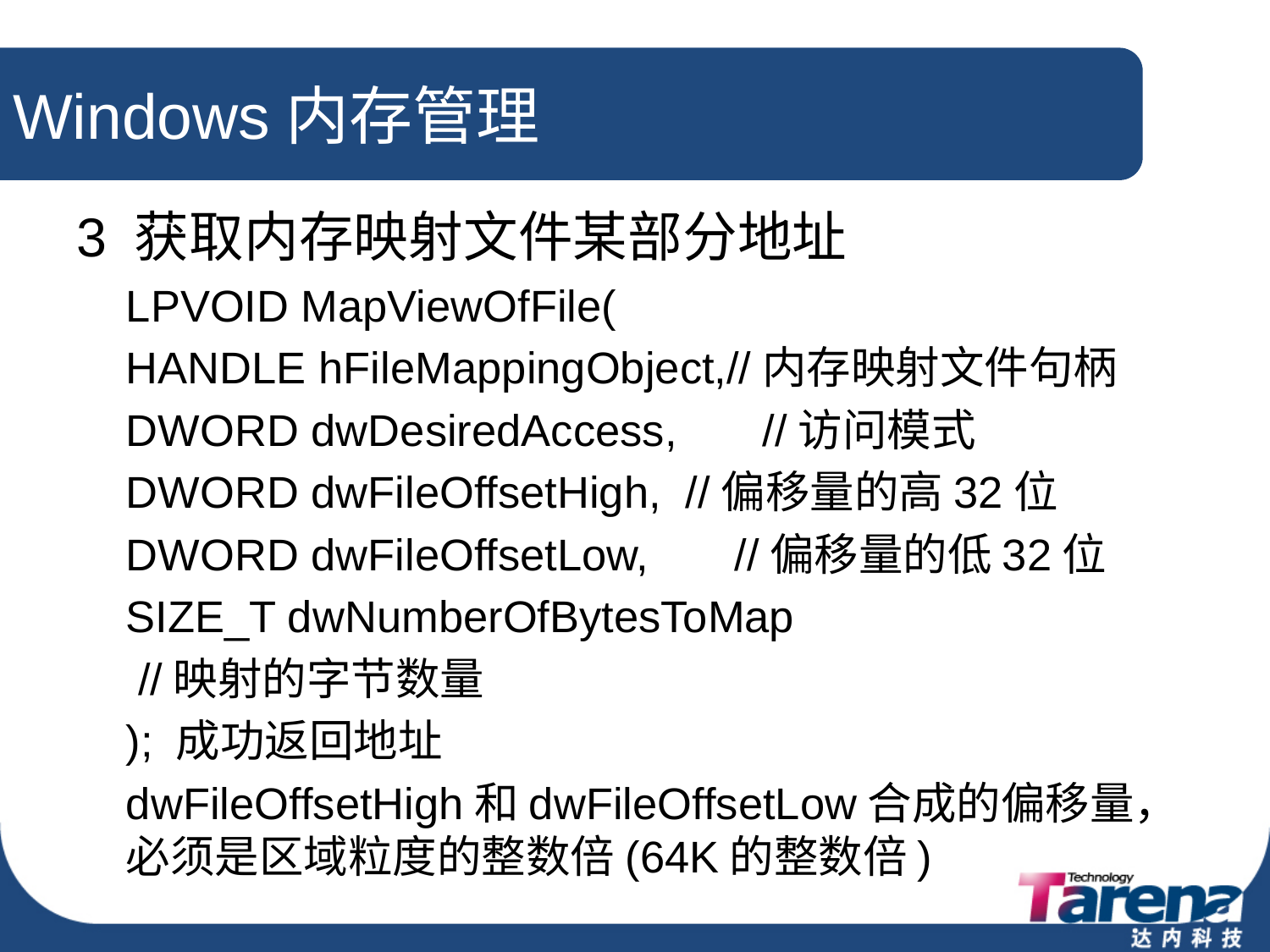

# Windows内存管理
3 获取内存映射文件某部分地址
	LPVOID MapViewOfFile(
		HANDLE hFileMappingObject,//内存映射文件句柄
		DWORD dwDesiredAccess,       //访问模式
		DWORD dwFileOffsetHigh,  //偏移量的高32位
		DWORD dwFileOffsetLow,       //偏移量的低32位
		SIZE_T dwNumberOfBytesToMap
		 //映射的字节数量
	); 成功返回地址
	dwFileOffsetHigh和dwFileOffsetLow合成的偏移量，必须是区域粒度的整数倍(64K的整数倍)